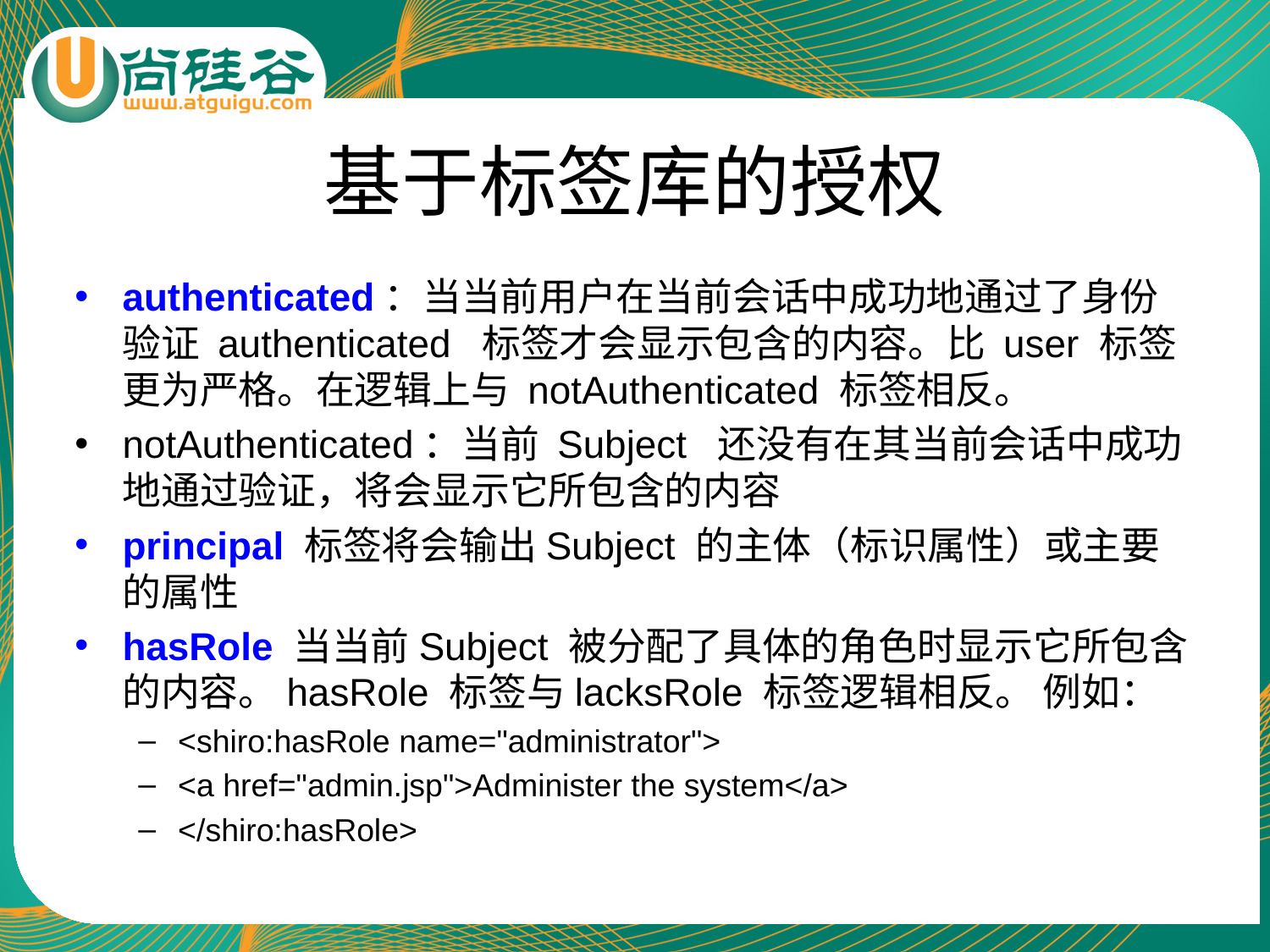

# 基于标签库的授权
authenticated：当当前用户在当前会话中成功地通过了身份验证 authenticated  标签才会显示包含的内容。比 user 标签更为严格。在逻辑上与 notAuthenticated 标签相反。
notAuthenticated：当前 Subject  还没有在其当前会话中成功地通过验证，将会显示它所包含的内容
principal 标签将会输出Subject 的主体（标识属性）或主要的属性
hasRole 当当前Subject 被分配了具体的角色时显示它所包含的内容。hasRole 标签与lacksRole 标签逻辑相反。 例如：
<shiro:hasRole name="administrator">
<a href="admin.jsp">Administer the system</a>
</shiro:hasRole>